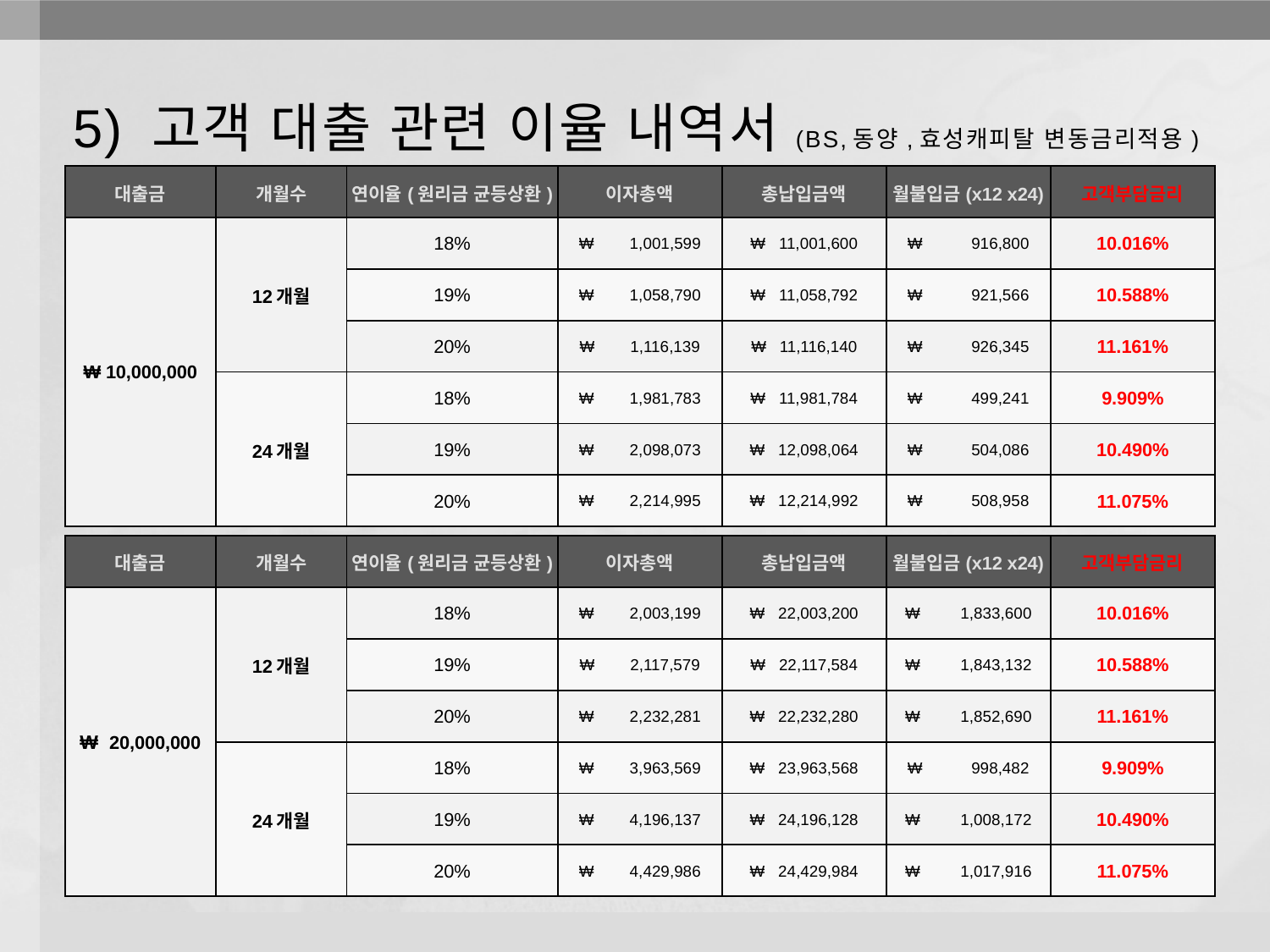

# 5) 고객 대출 관련 이율 내역서(BS,동양,효성캐피탈 변동금리적용)
| 대출금 | 개월수 | 연이율(원리금 균등상환) | 이자총액 | 총납입금액 | 월불입금(x12 x24) | 고객부담금리 |
| --- | --- | --- | --- | --- | --- | --- |
| ₩ 10,000,000 | 12개월 | 18% | ₩ 1,001,599 | ₩ 11,001,600 | ₩ 916,800 | 10.016% |
|  |  | 19% | ₩ 1,058,790 | ₩ 11,058,792 | ₩ 921,566 | 10.588% |
|  |  | 20% | ₩ 1,116,139 | ₩ 11,116,140 | ₩ 926,345 | 11.161% |
|  | 24개월 | 18% | ₩ 1,981,783 | ₩ 11,981,784 | ₩ 499,241 | 9.909% |
|  |  | 19% | ₩ 2,098,073 | ₩ 12,098,064 | ₩ 504,086 | 10.490% |
|  |  | 20% | ₩ 2,214,995 | ₩ 12,214,992 | ₩ 508,958 | 11.075% |
| 대출금 | 개월수 | 연이율(원리금 균등상환) | 이자총액 | 총납입금액 | 월불입금(x12 x24) | 고객부담금리 |
| --- | --- | --- | --- | --- | --- | --- |
| ₩ 20,000,000 | 12개월 | 18% | ₩ 2,003,199 | ₩ 22,003,200 | ₩ 1,833,600 | 10.016% |
|  |  | 19% | ₩ 2,117,579 | ₩ 22,117,584 | ₩ 1,843,132 | 10.588% |
|  |  | 20% | ₩ 2,232,281 | ₩ 22,232,280 | ₩ 1,852,690 | 11.161% |
|  | 24개월 | 18% | ₩ 3,963,569 | ₩ 23,963,568 | ₩ 998,482 | 9.909% |
|  |  | 19% | ₩ 4,196,137 | ₩ 24,196,128 | ₩ 1,008,172 | 10.490% |
|  |  | 20% | ₩ 4,429,986 | ₩ 24,429,984 | ₩ 1,017,916 | 11.075% |